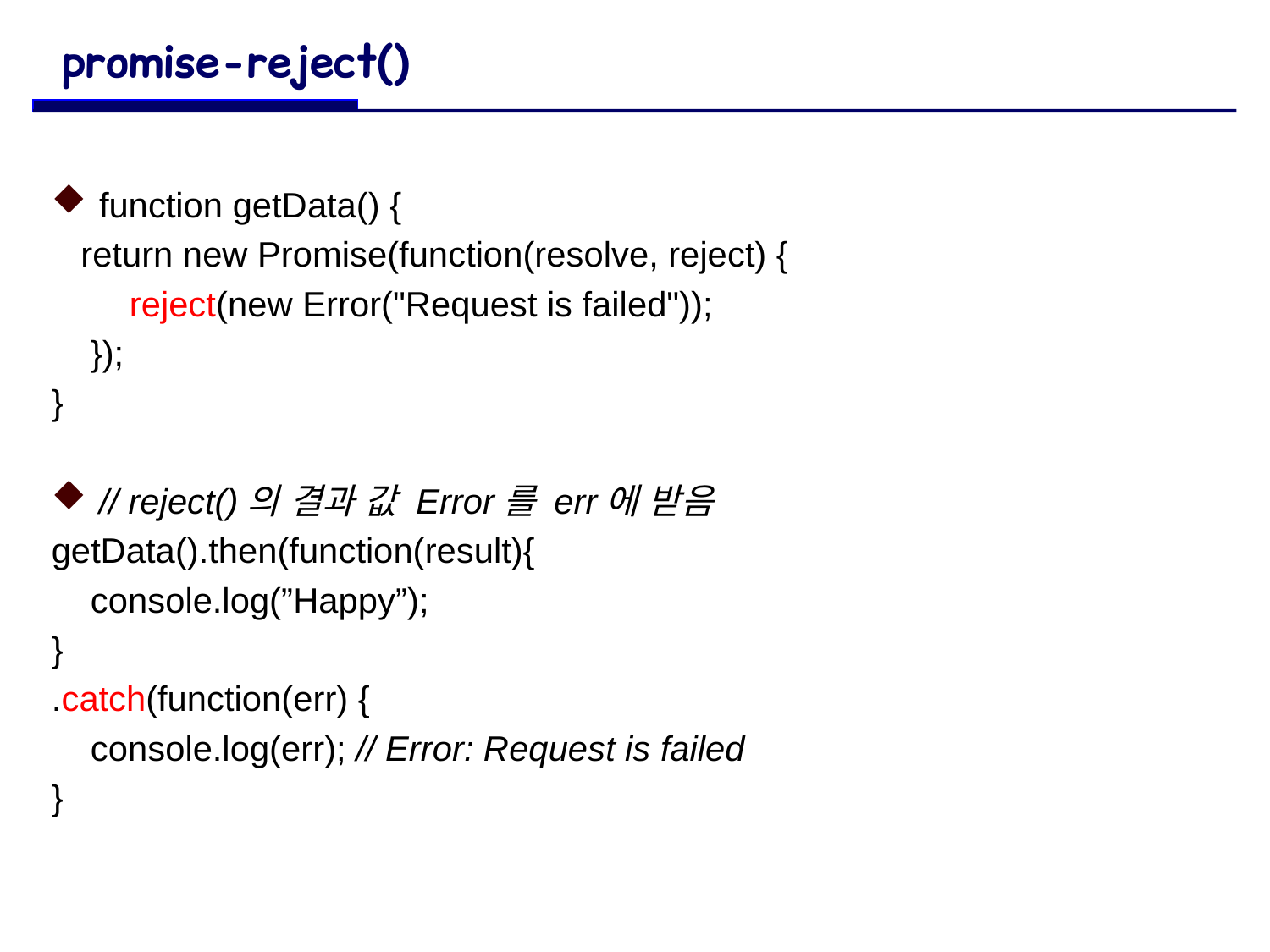

# promise-reject()
function getData() {
   return new Promise(function(resolve, reject) {
        reject(new Error("Request is failed"));
    });
}

// reject()의 결과 값 Error를 err에 받음
getData().then(function(result){
    console.log(”Happy”);
}
.catch(function(err) {
    console.log(err); // Error: Request is failed
}